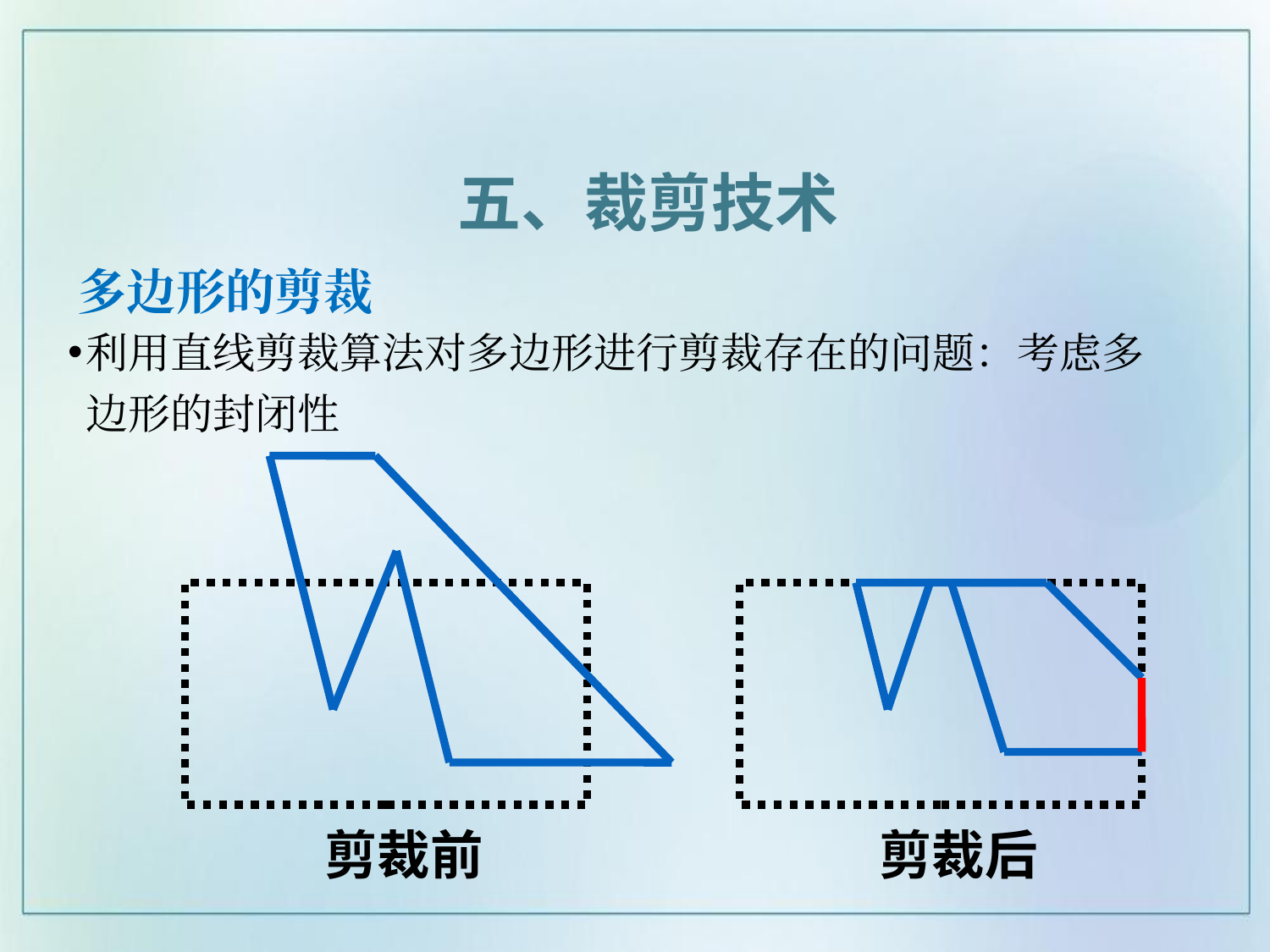

五、裁剪技术
# 多边形的剪裁
利用直线剪裁算法对多边形进行剪裁存在的问题：考虑多边形的封闭性

剪裁前

剪裁后